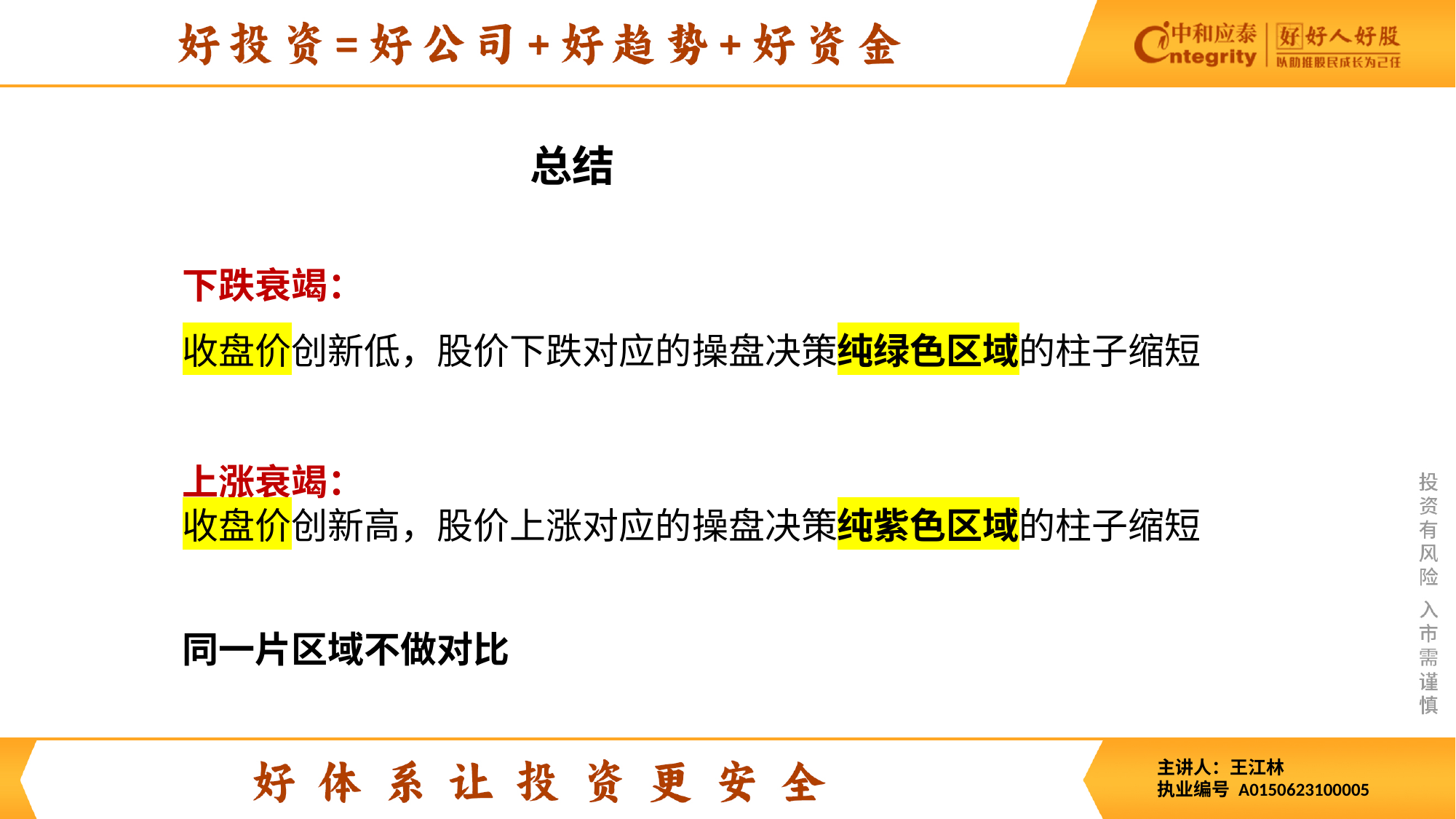

总结

下跌衰竭：
收盘价创新低，股价下跌对应的操盘决策纯绿色区域的柱子缩短

上涨衰竭：
收盘价创新高，股价上涨对应的操盘决策纯紫色区域的柱子缩短

同一片区域不做对比
主讲人：王江林
执业编号 A0150623100005